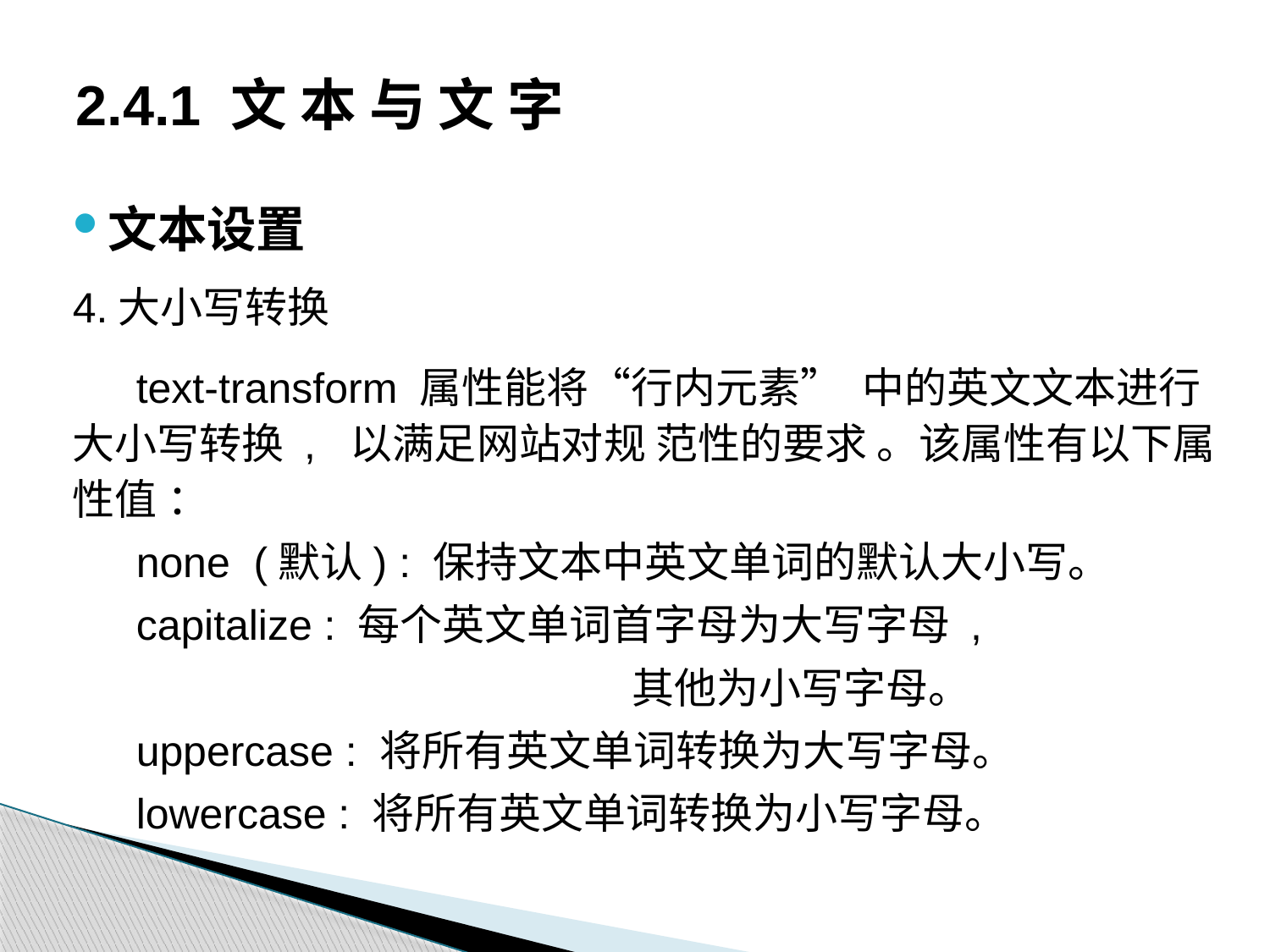

# 2.4.1 文 本 与 文 字
文本设置
4.大小写转换
text-transform 属性能将“行内元素”  中的英文文本进行大小写转换 ,  以满足网站对规 范性的要求 。该属性有以下属性值 ：
none  (默认) : 保持文本中英文单词的默认大小写。
capitalize : 每个英文单词首字母为大写字母 ,
                                                   其他为小写字母。
uppercase : 将所有英文单词转换为大写字母。
lowercase : 将所有英文单词转换为小写字母。